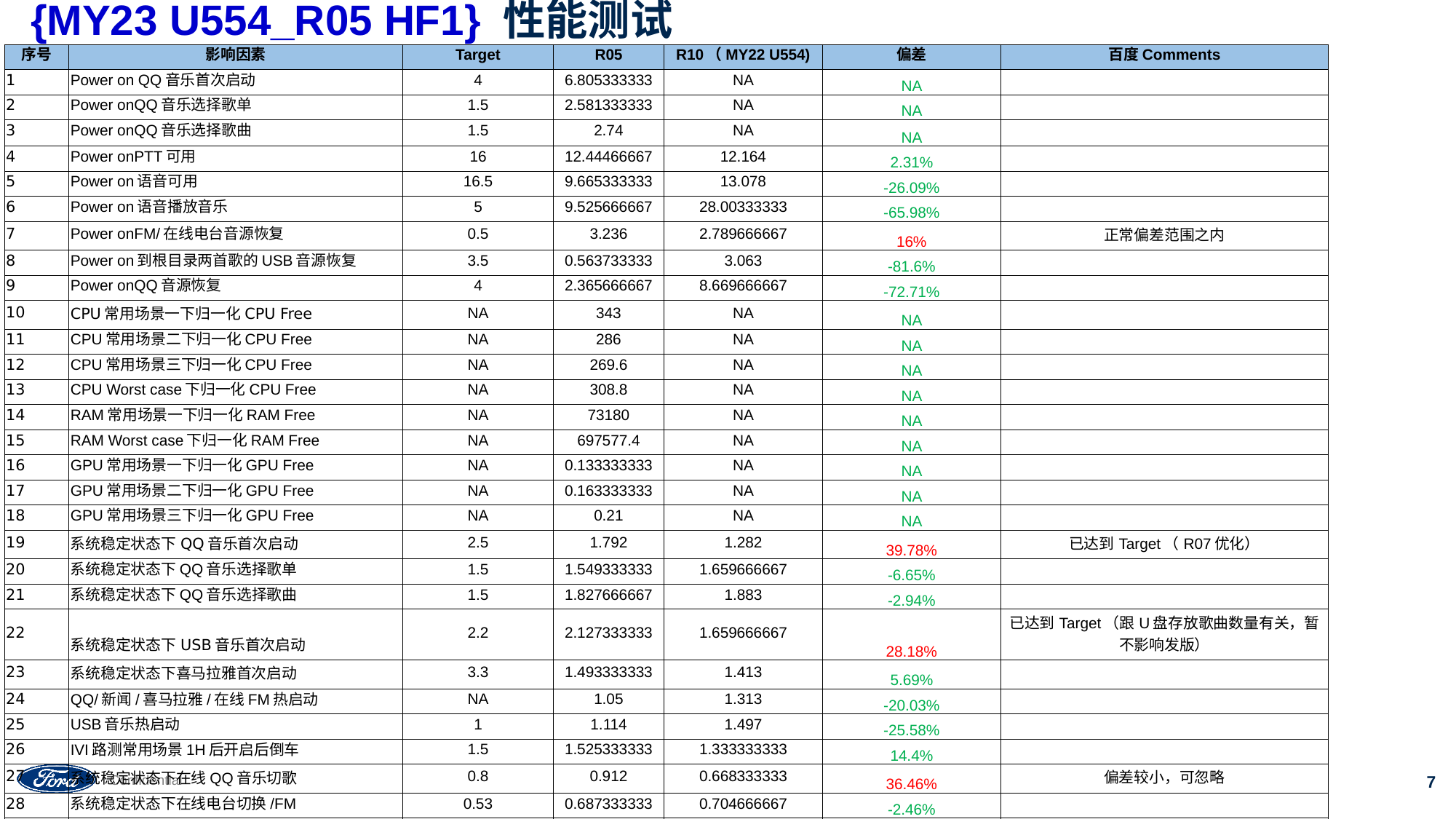

# {MY23 U554_R05 HF1} 性能测试
| 序号 | 影响因素 | Target | R05 | R10（MY22 U554) | 偏差 | 百度Comments |
| --- | --- | --- | --- | --- | --- | --- |
| 1 | Power on QQ音乐首次启动 | 4 | 6.805333333 | NA | NA |  |
| 2 | Power onQQ音乐选择歌单 | 1.5 | 2.581333333 | NA | NA |  |
| 3 | Power onQQ音乐选择歌曲 | 1.5 | 2.74 | NA | NA |  |
| 4 | Power onPTT可用 | 16 | 12.44466667 | 12.164 | 2.31% |  |
| 5 | Power on语音可用 | 16.5 | 9.665333333 | 13.078 | -26.09% |  |
| 6 | Power on语音播放音乐 | 5 | 9.525666667 | 28.00333333 | -65.98% |  |
| 7 | Power onFM/在线电台音源恢复 | 0.5 | 3.236 | 2.789666667 | 16% | 正常偏差范围之内 |
| 8 | Power on到根目录两首歌的USB音源恢复 | 3.5 | 0.563733333 | 3.063 | -81.6% |  |
| 9 | Power onQQ音源恢复 | 4 | 2.365666667 | 8.669666667 | -72.71% |  |
| 10 | CPU常用场景一下归一化CPU Free | NA | 343 | NA | NA |  |
| 11 | CPU常用场景二下归一化CPU Free | NA | 286 | NA | NA |  |
| 12 | CPU常用场景三下归一化CPU Free | NA | 269.6 | NA | NA |  |
| 13 | CPU Worst case下归一化CPU Free | NA | 308.8 | NA | NA |  |
| 14 | RAM常用场景一下归一化RAM Free | NA | 73180 | NA | NA |  |
| 15 | RAM Worst case下归一化RAM Free | NA | 697577.4 | NA | NA |  |
| 16 | GPU常用场景一下归一化GPU Free | NA | 0.133333333 | NA | NA |  |
| 17 | GPU常用场景二下归一化GPU Free | NA | 0.163333333 | NA | NA |  |
| 18 | GPU常用场景三下归一化GPU Free | NA | 0.21 | NA | NA |  |
| 19 | 系统稳定状态下QQ音乐首次启动 | 2.5 | 1.792 | 1.282 | 39.78% | 已达到Target（R07优化） |
| 20 | 系统稳定状态下QQ音乐选择歌单 | 1.5 | 1.549333333 | 1.659666667 | -6.65% |  |
| 21 | 系统稳定状态下QQ音乐选择歌曲 | 1.5 | 1.827666667 | 1.883 | -2.94% |  |
| 22 | 系统稳定状态下USB音乐首次启动 | 2.2 | 2.127333333 | 1.659666667 | 28.18% | 已达到Target（跟U盘存放歌曲数量有关，暂不影响发版） |
| 23 | 系统稳定状态下喜马拉雅首次启动 | 3.3 | 1.493333333 | 1.413 | 5.69% |  |
| 24 | QQ/新闻/喜马拉雅/在线FM热启动 | NA | 1.05 | 1.313 | -20.03% |  |
| 25 | USB音乐热启动 | 1 | 1.114 | 1.497 | -25.58% |  |
| 26 | IVI路测常用场景1H后开启后倒车 | 1.5 | 1.525333333 | 1.333333333 | 14.4% |  |
| 27 | 系统稳定状态下在线QQ音乐切歌 | 0.8 | 0.912 | 0.668333333 | 36.46% | 偏差较小，可忽略 |
| 28 | 系统稳定状态下在线电台切换/FM | 0.53 | 0.687333333 | 0.704666667 | -2.46% |  |
| 29 | 系统稳定下，语音播放音乐 | 6.5 | 9.525666667 | NA | NA |  |